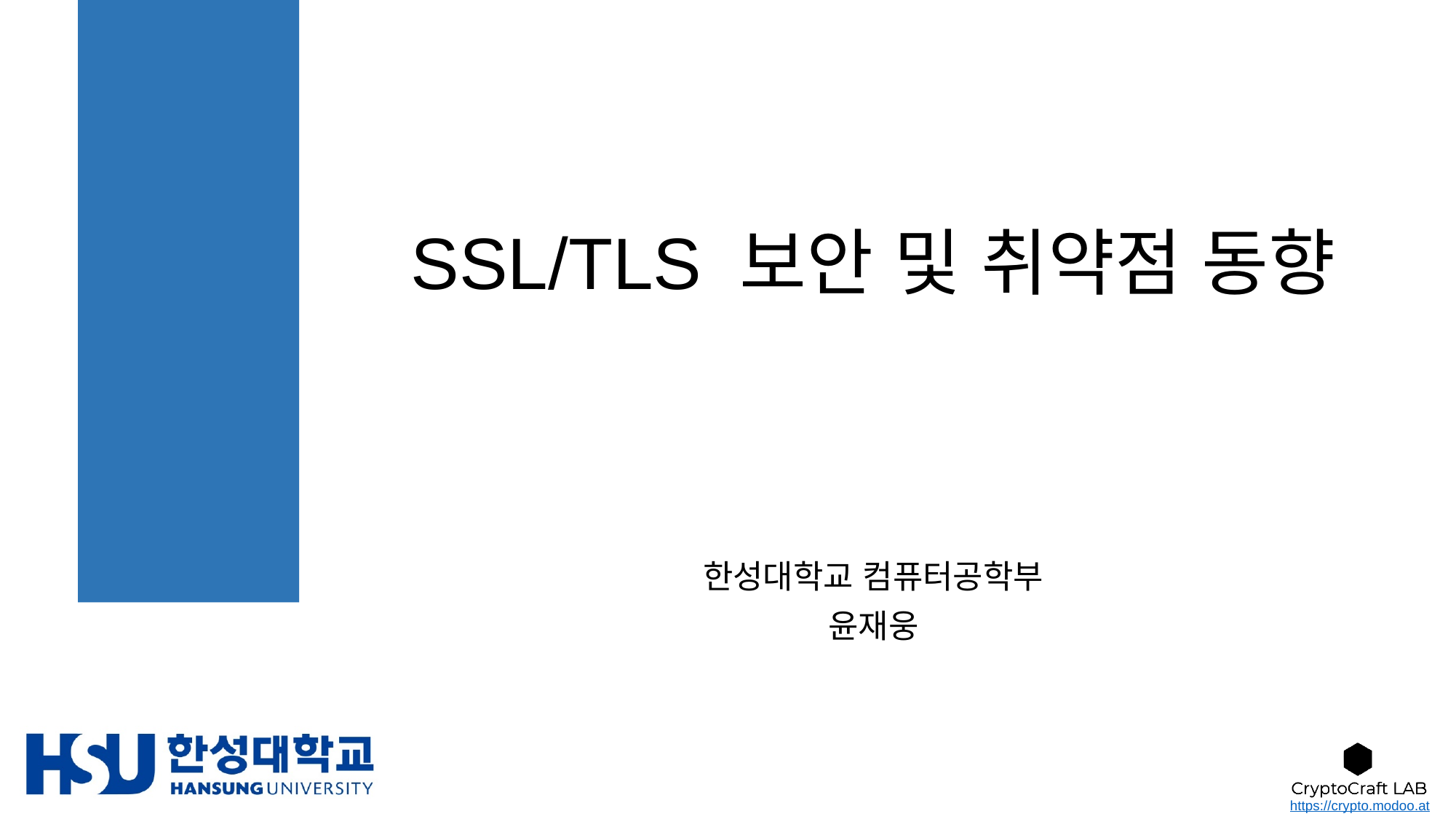

# SSL/TLS 보안 및 취약점 동향

한성대학교 컴퓨터공학부
윤재웅